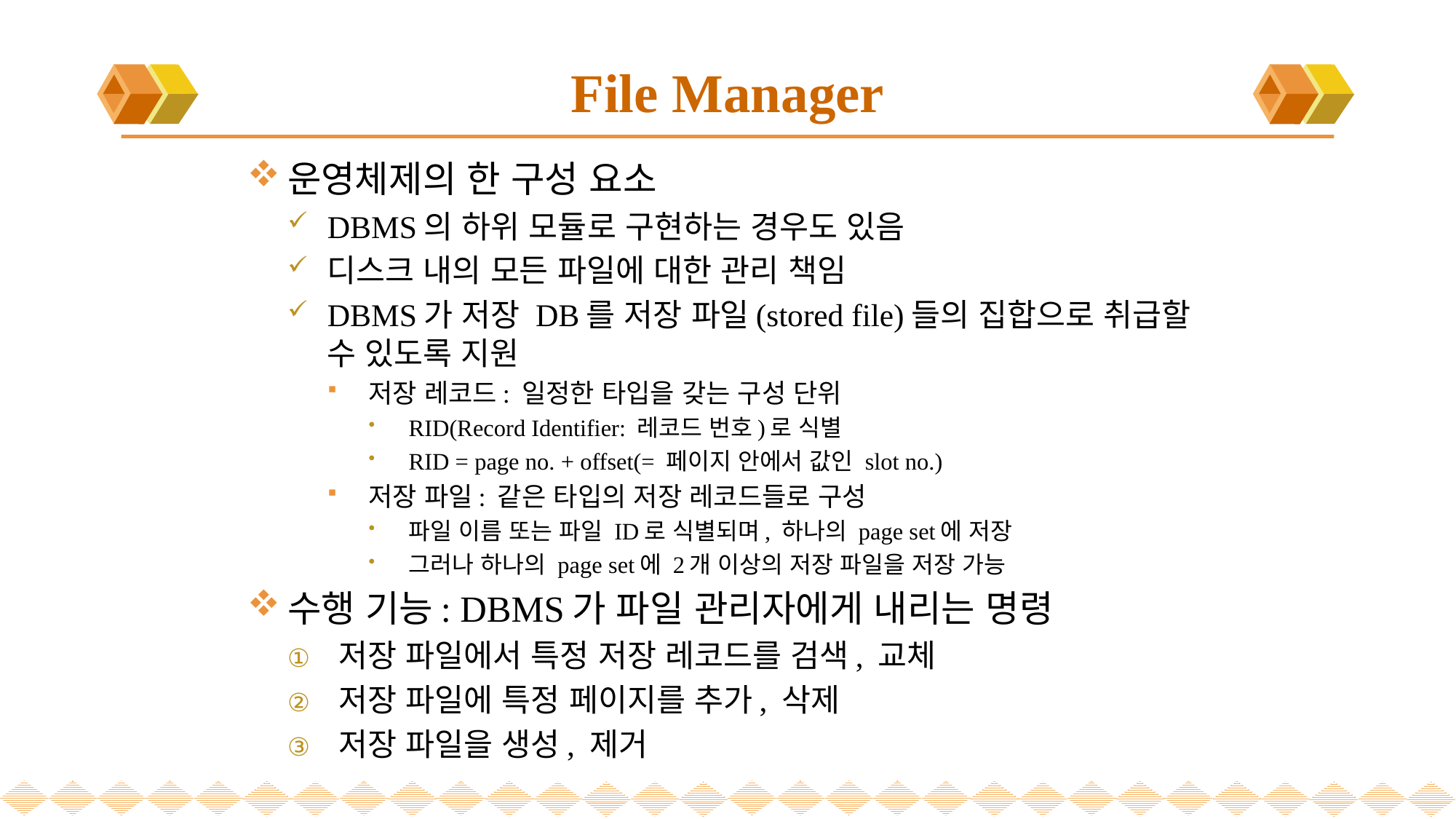

# File Manager
운영체제의 한 구성 요소
DBMS의 하위 모듈로 구현하는 경우도 있음
디스크 내의 모든 파일에 대한 관리 책임
DBMS가 저장 DB를 저장 파일(stored file)들의 집합으로 취급할 수 있도록 지원
저장 레코드: 일정한 타입을 갖는 구성 단위
RID(Record Identifier: 레코드 번호)로 식별
RID = page no. + offset(= 페이지 안에서 값인 slot no.)
저장 파일: 같은 타입의 저장 레코드들로 구성
파일 이름 또는 파일 ID로 식별되며, 하나의 page set에 저장
그러나 하나의 page set에 2개 이상의 저장 파일을 저장 가능
수행 기능: DBMS가 파일 관리자에게 내리는 명령
저장 파일에서 특정 저장 레코드를 검색, 교체
저장 파일에 특정 페이지를 추가, 삭제
저장 파일을 생성, 제거